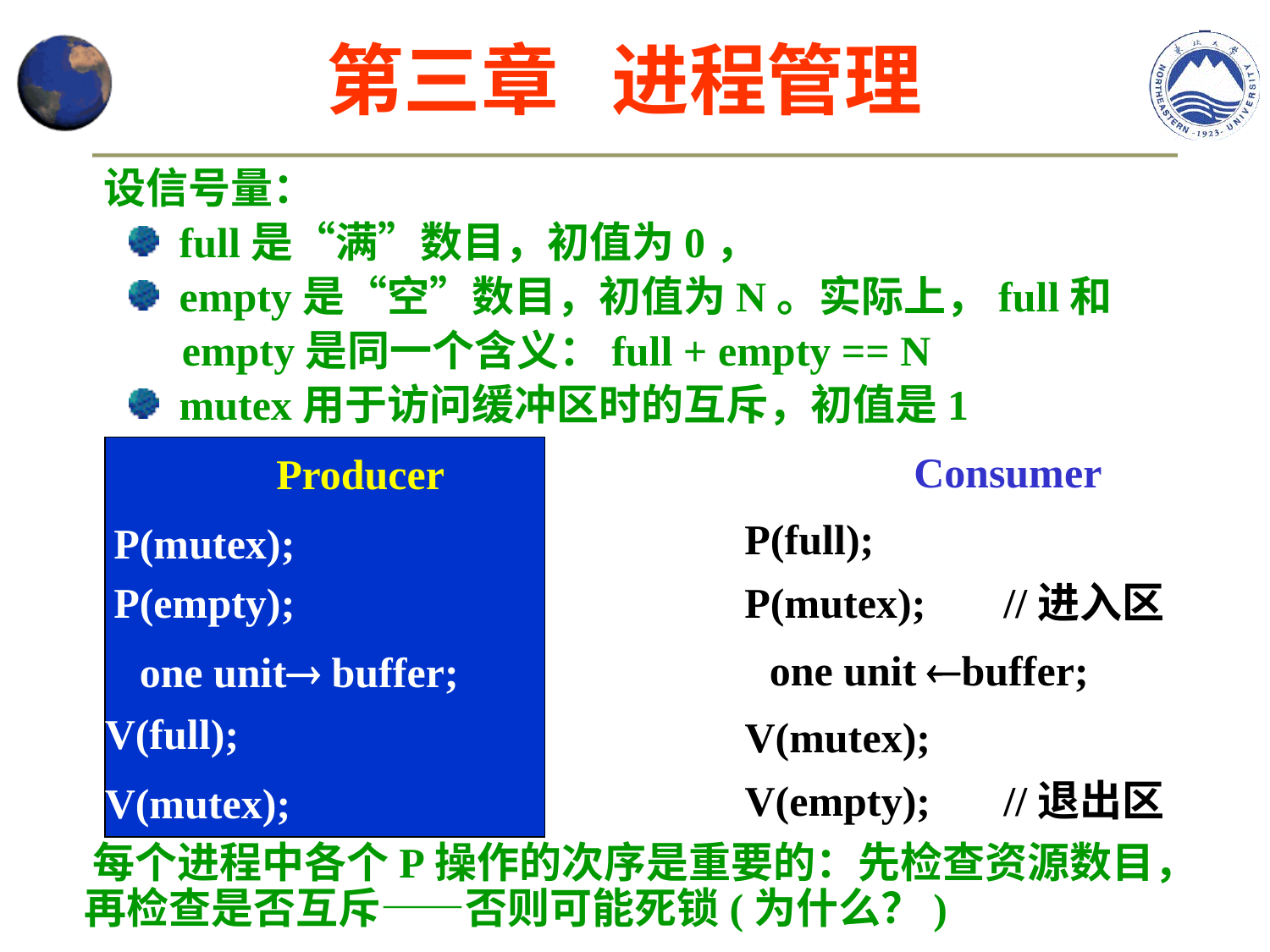

第三章   进程管理
   设信号量：
 full是“满”数目，初值为0，
 empty是“空”数目，初值为N。实际上，full和
     empty是同一个含义：full + empty == N
 mutex用于访问缓冲区时的互斥，初值是1

Producer
P(mutex);
P(empty);
  one unit→ buffer;
V(full);
V(mutex);
Producer
P(empty);
P(mutex);
//进入区
  one unit→ buffer;
V(mutex);
V(full);
//退出区
Consumer
P(full);
P(mutex);
//进入区
  one unit ←buffer;
V(mutex);
V(empty);
//退出区
    每个进程中各个P操作的次序是重要的：先检查资源数目，再检查是否互斥——否则可能死锁(为什么？)